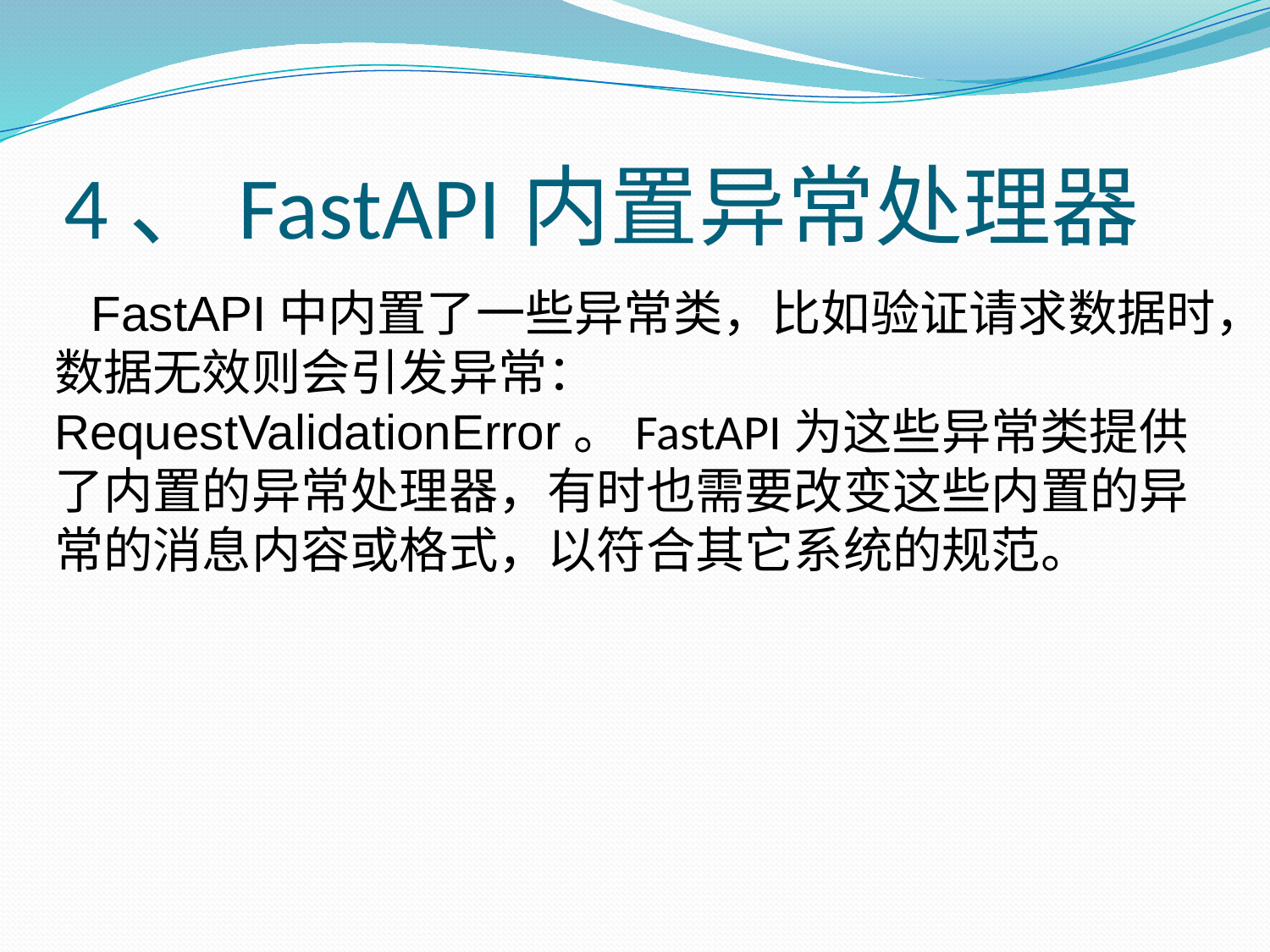

# 4、FastAPI内置异常处理器
FastAPI中内置了一些异常类，比如验证请求数据时，数据无效则会引发异常：RequestValidationError。FastAPI为这些异常类提供了内置的异常处理器，有时也需要改变这些内置的异常的消息内容或格式，以符合其它系统的规范。